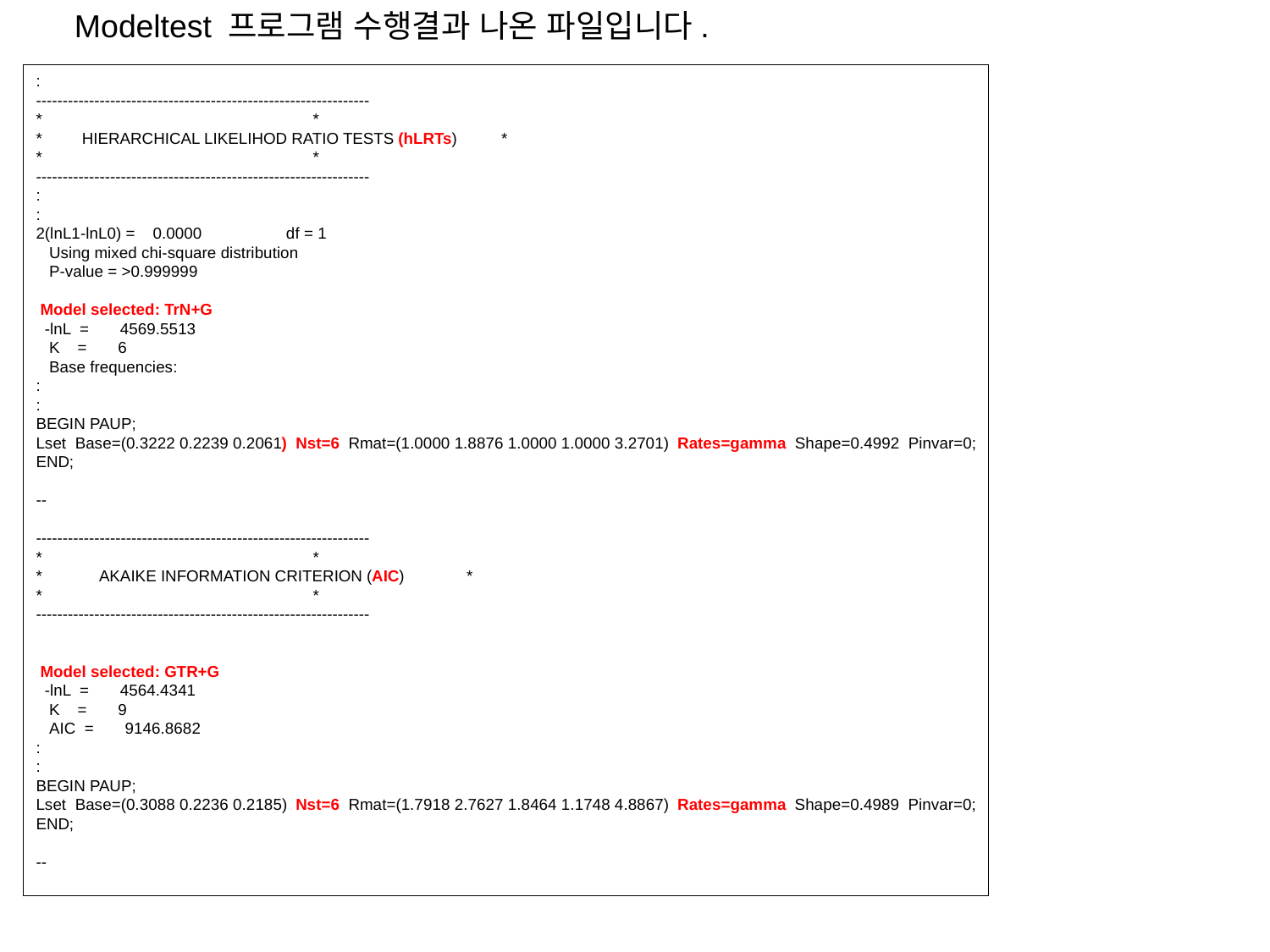

Modeltest 프로그램 수행결과 나온 파일입니다.
:
---------------------------------------------------------------
*                                                             *
*         HIERARCHICAL LIKELIHOD RATIO TESTS (hLRTs)          *
*                                                             *
---------------------------------------------------------------
:
:
2(lnL1-lnL0) =    0.0000                   df = 1
   Using mixed chi-square distribution
   P-value = >0.999999

 Model selected: TrN+G
  -lnL  =       4569.5513
   K    =       6
   Base frequencies:
:
:
BEGIN PAUP;
Lset  Base=(0.3222 0.2239 0.2061)  Nst=6  Rmat=(1.0000 1.8876 1.0000 1.0000 3.2701)  Rates=gamma  Shape=0.4992  Pinvar=0;
END;

--

---------------------------------------------------------------
*                                                             *
*             AKAIKE INFORMATION CRITERION (AIC)              *
*                                                             *
---------------------------------------------------------------

 Model selected: GTR+G
  -lnL  =       4564.4341
   K    =       9
   AIC  =       9146.8682
:
:
BEGIN PAUP;
Lset  Base=(0.3088 0.2236 0.2185)  Nst=6  Rmat=(1.7918 2.7627 1.8464 1.1748 4.8867)  Rates=gamma  Shape=0.4989  Pinvar=0;
END;

--